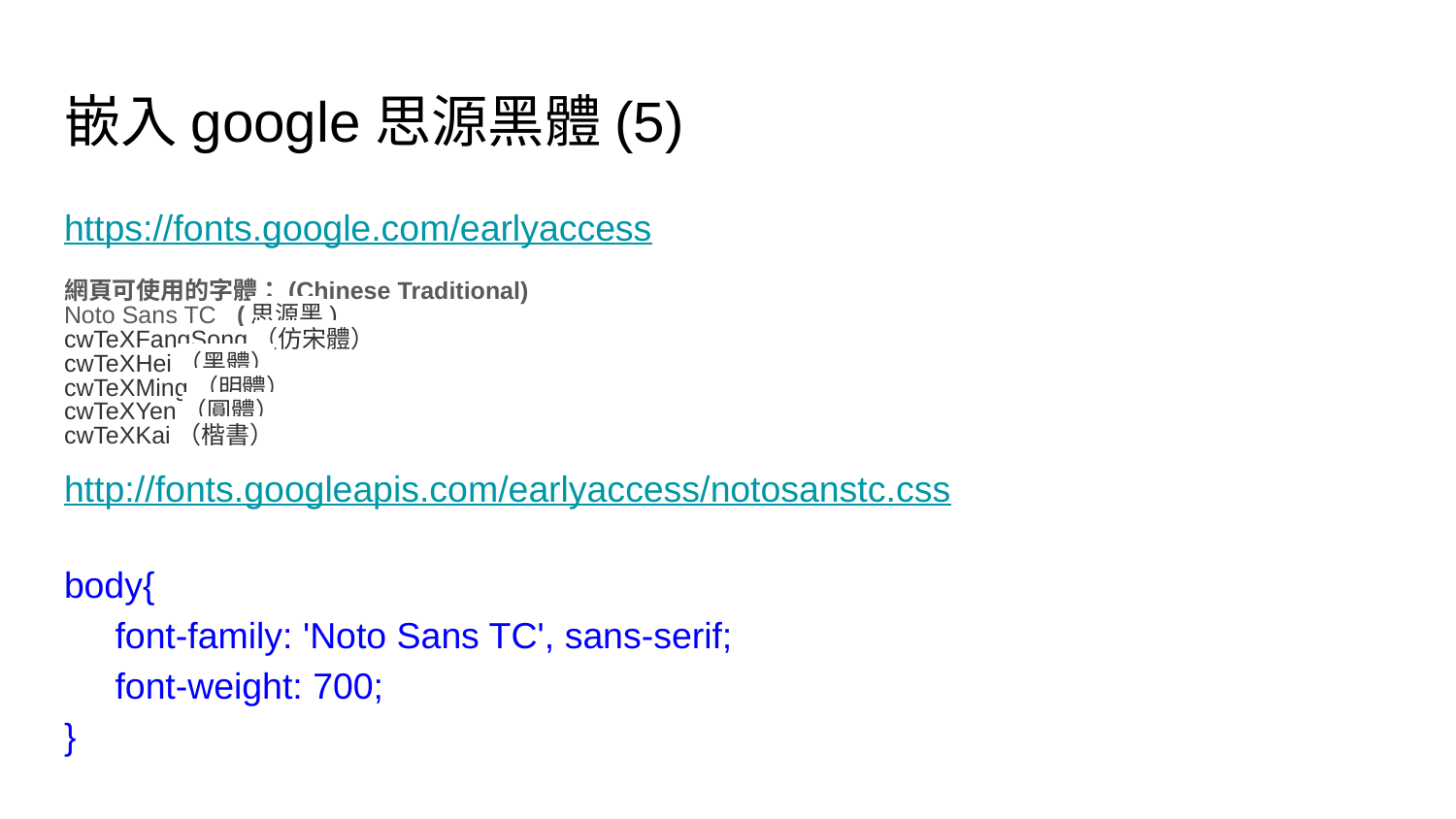

# 嵌入google思源黑體(5)
https://fonts.google.com/earlyaccess
網頁可使用的字體：(Chinese Traditional)
Noto Sans TC   (思源黑)
cwTeXFangSong（仿宋體）
cwTeXHei（黑體）
cwTeXMing（明體）
cwTeXYen（圓體）
cwTeXKai（楷書）
http://fonts.googleapis.com/earlyaccess/notosanstc.css
body{
     font-family: 'Noto Sans TC', sans-serif;
     font-weight: 700;
}